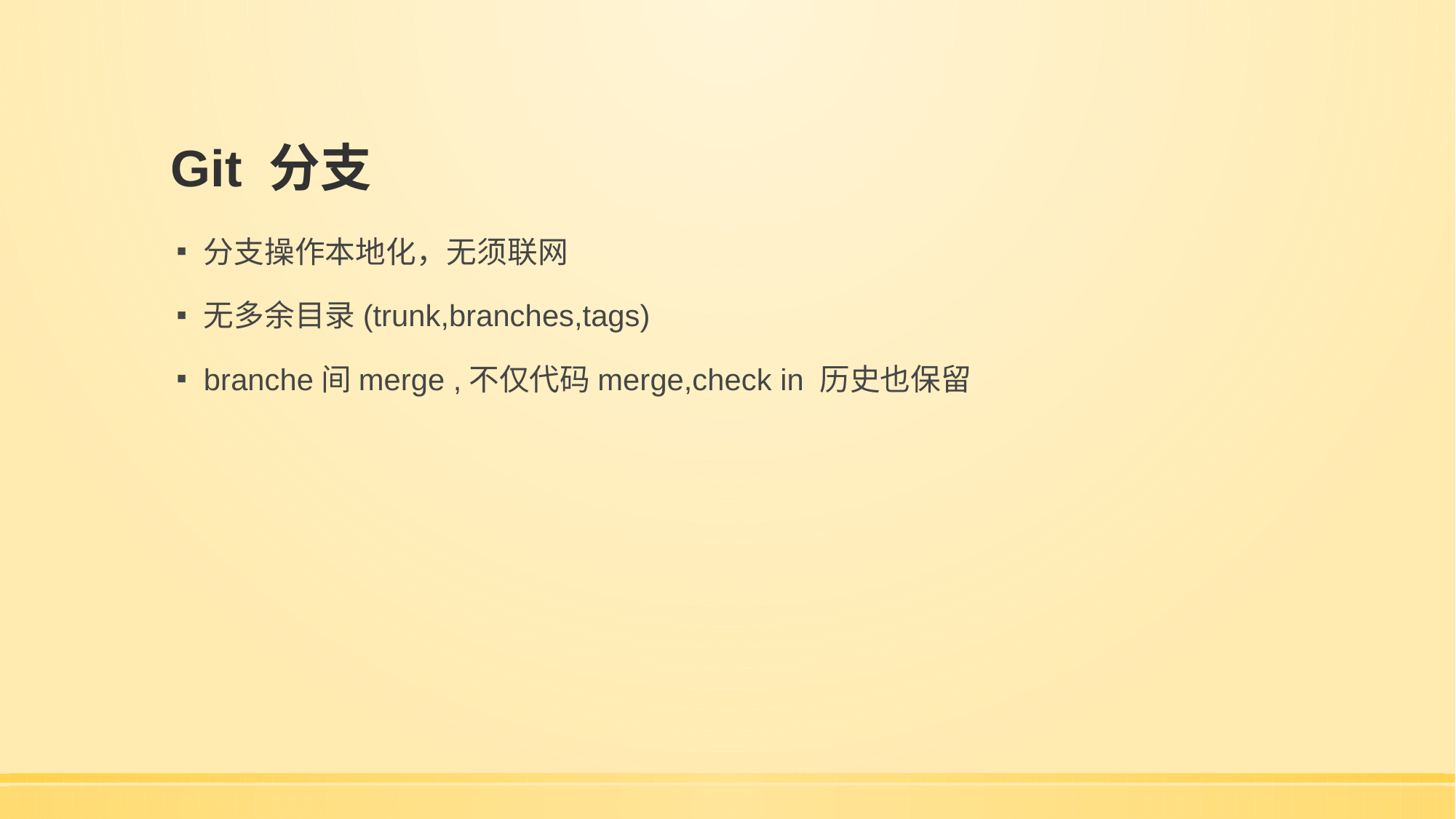

# Git 分支
分支操作本地化，无须联网
无多余目录(trunk,branches,tags)
branche间merge ,不仅代码merge,check in 历史也保留